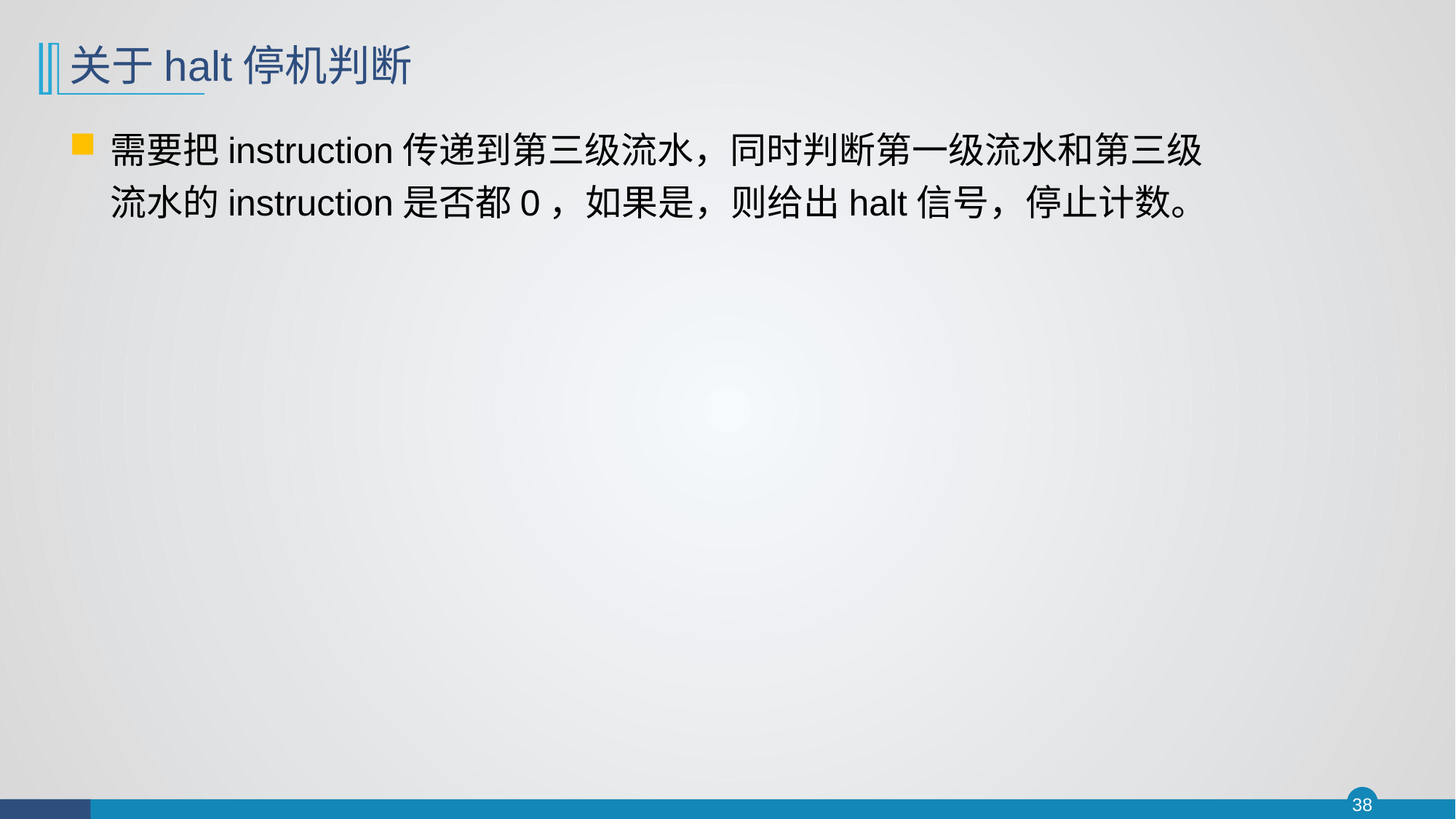

# 关于halt停机判断
需要把instruction传递到第三级流水，同时判断第一级流水和第三级流水的instruction是否都0，如果是，则给出halt信号，停止计数。